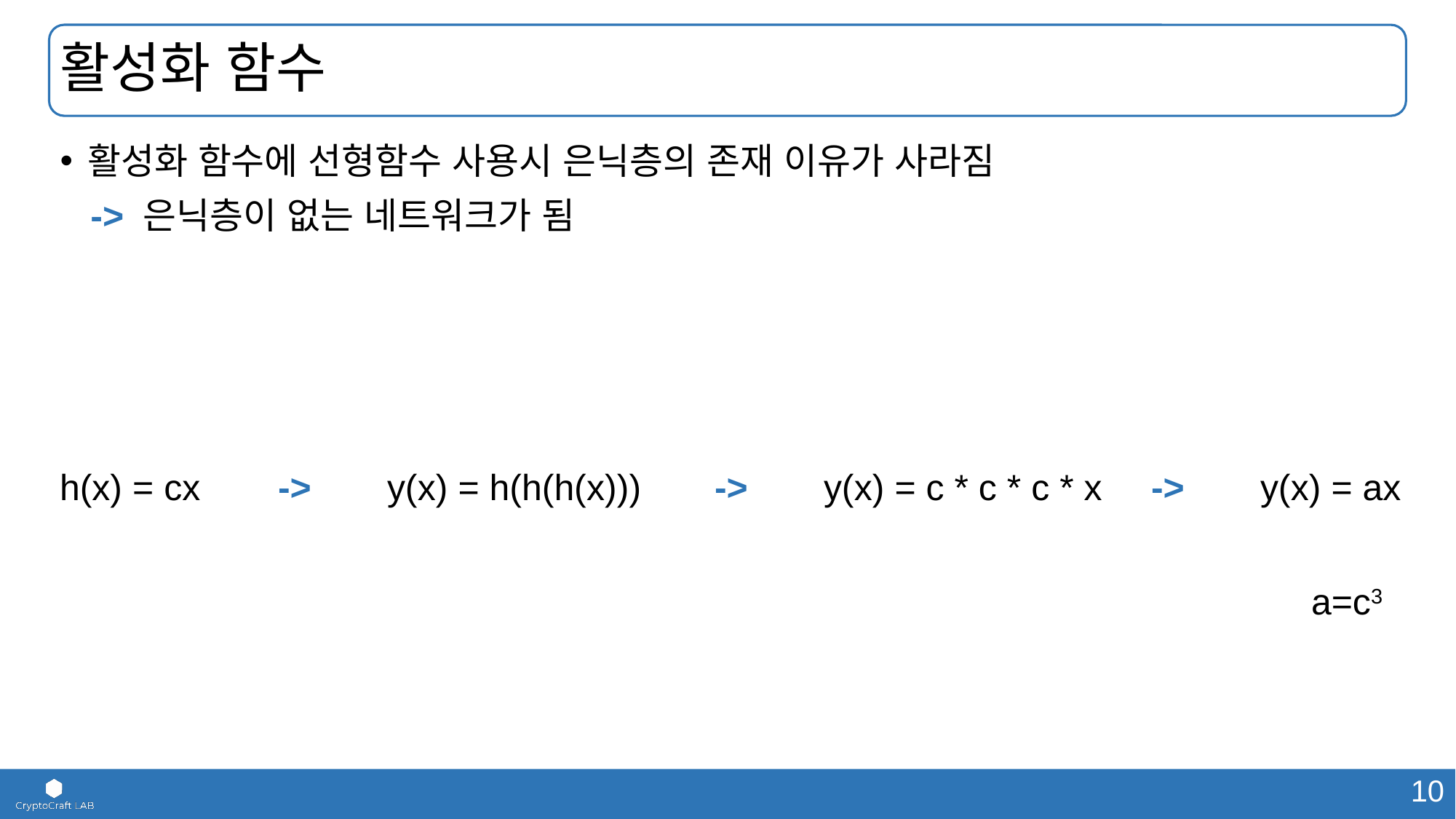

# 활성화 함수
활성화 함수에 선형함수 사용시 은닉층의 존재 이유가 사라짐
   -> 은닉층이 없는 네트워크가 됨
h(x) = cx	->	y(x) = h(h(h(x)))	->	y(x) = c * c * c * x	->	y(x) = ax
a=c3